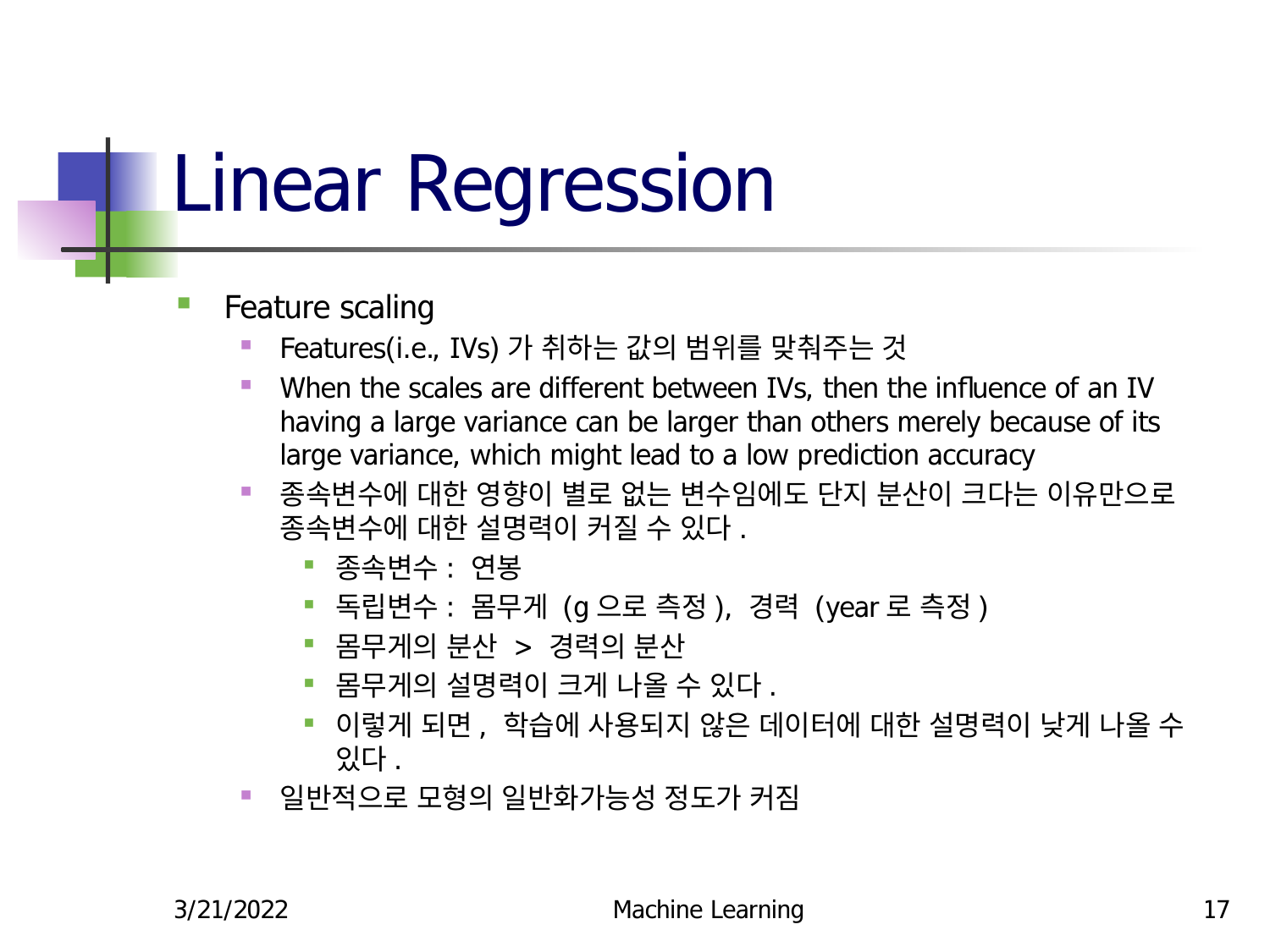

# Linear Regression
Feature scaling
Features(i.e., IVs)가 취하는 값의 범위를 맞춰주는 것
When the scales are different between IVs, then the influence of an IV having a large variance can be larger than others merely because of its large variance, which might lead to a low prediction accuracy
종속변수에 대한 영향이 별로 없는 변수임에도 단지 분산이 크다는 이유만으로 종속변수에 대한 설명력이 커질 수 있다.
종속변수: 연봉
독립변수: 몸무게 (g으로 측정), 경력 (year로 측정)
몸무게의 분산 > 경력의 분산
몸무게의 설명력이 크게 나올 수 있다.
이렇게 되면, 학습에 사용되지 않은 데이터에 대한 설명력이 낮게 나올 수 있다.
일반적으로 모형의 일반화가능성 정도가 커짐
3/21/2022
Machine Learning
17